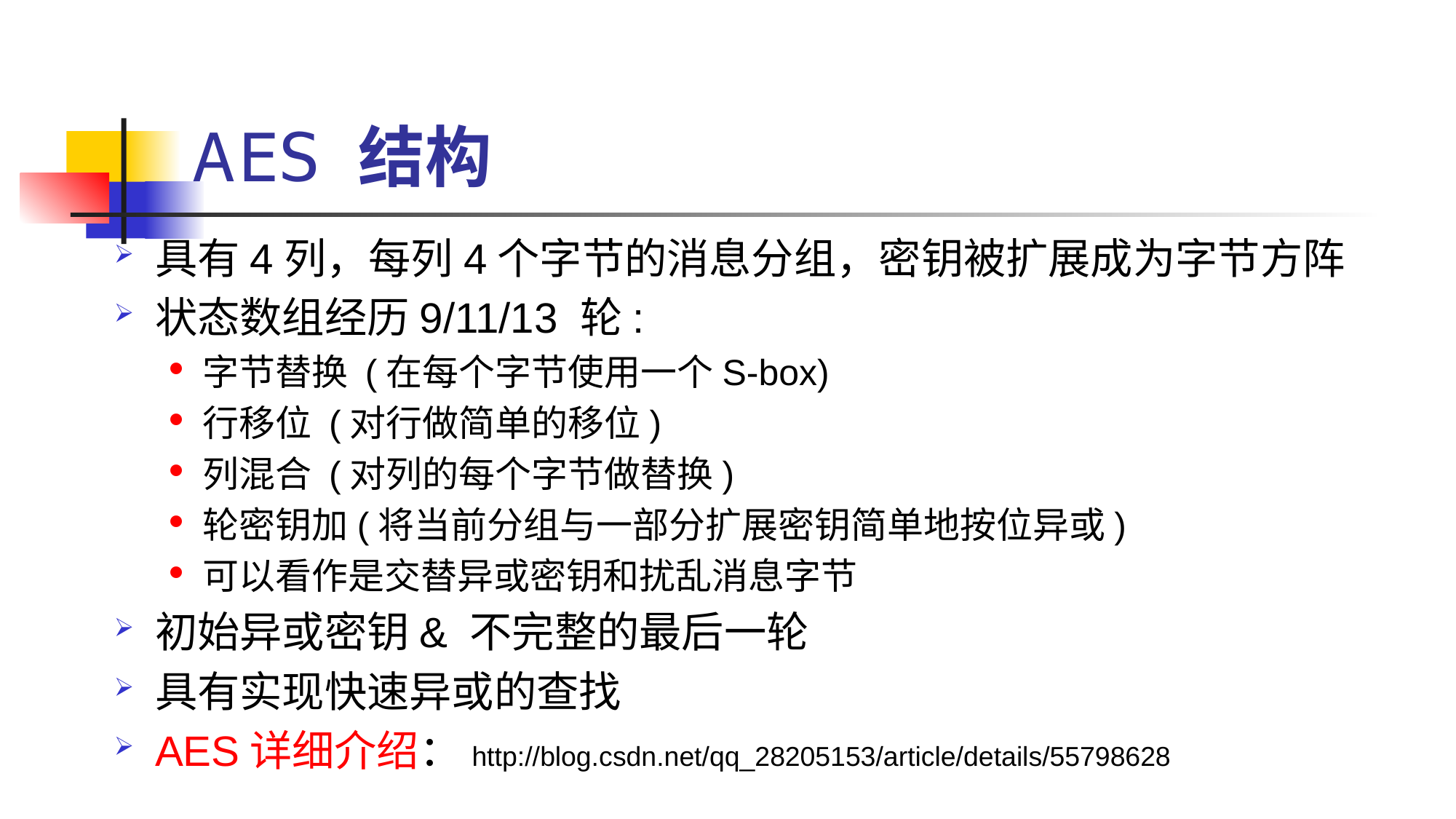

# AES 结构
具有4列，每列4个字节的消息分组，密钥被扩展成为字节方阵
状态数组经历9/11/13 轮:
字节替换 (在每个字节使用一个S-box)
行移位 (对行做简单的移位)
列混合 (对列的每个字节做替换)
轮密钥加(将当前分组与一部分扩展密钥简单地按位异或)
可以看作是交替异或密钥和扰乱消息字节
初始异或密钥& 不完整的最后一轮
具有实现快速异或的查找
AES详细介绍：http://blog.csdn.net/qq_28205153/article/details/55798628